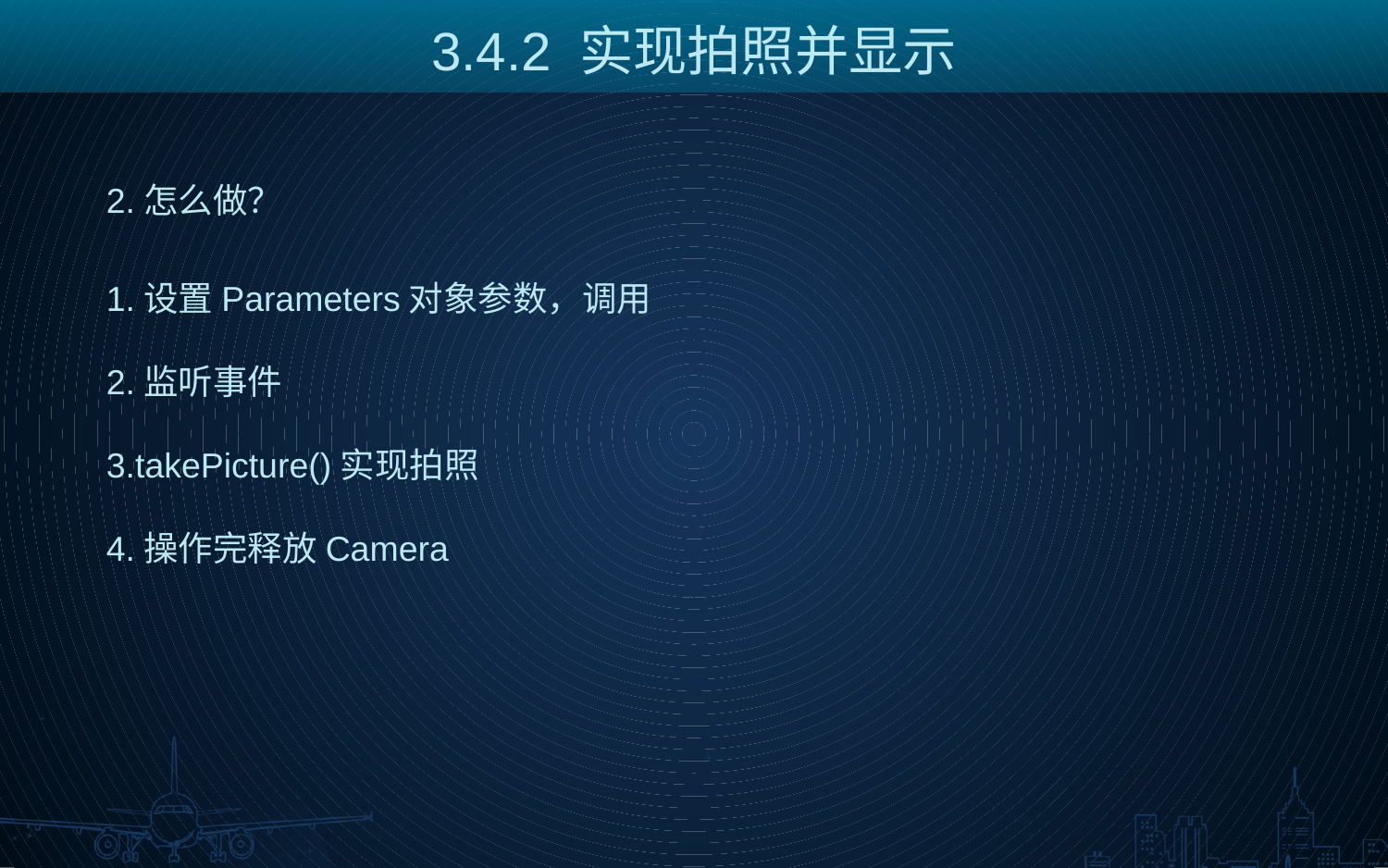

3.4.2 实现拍照并显示
2.怎么做？
1.设置Parameters对象参数，调用

2.监听事件

3.takePicture()实现拍照

4.操作完释放Camera